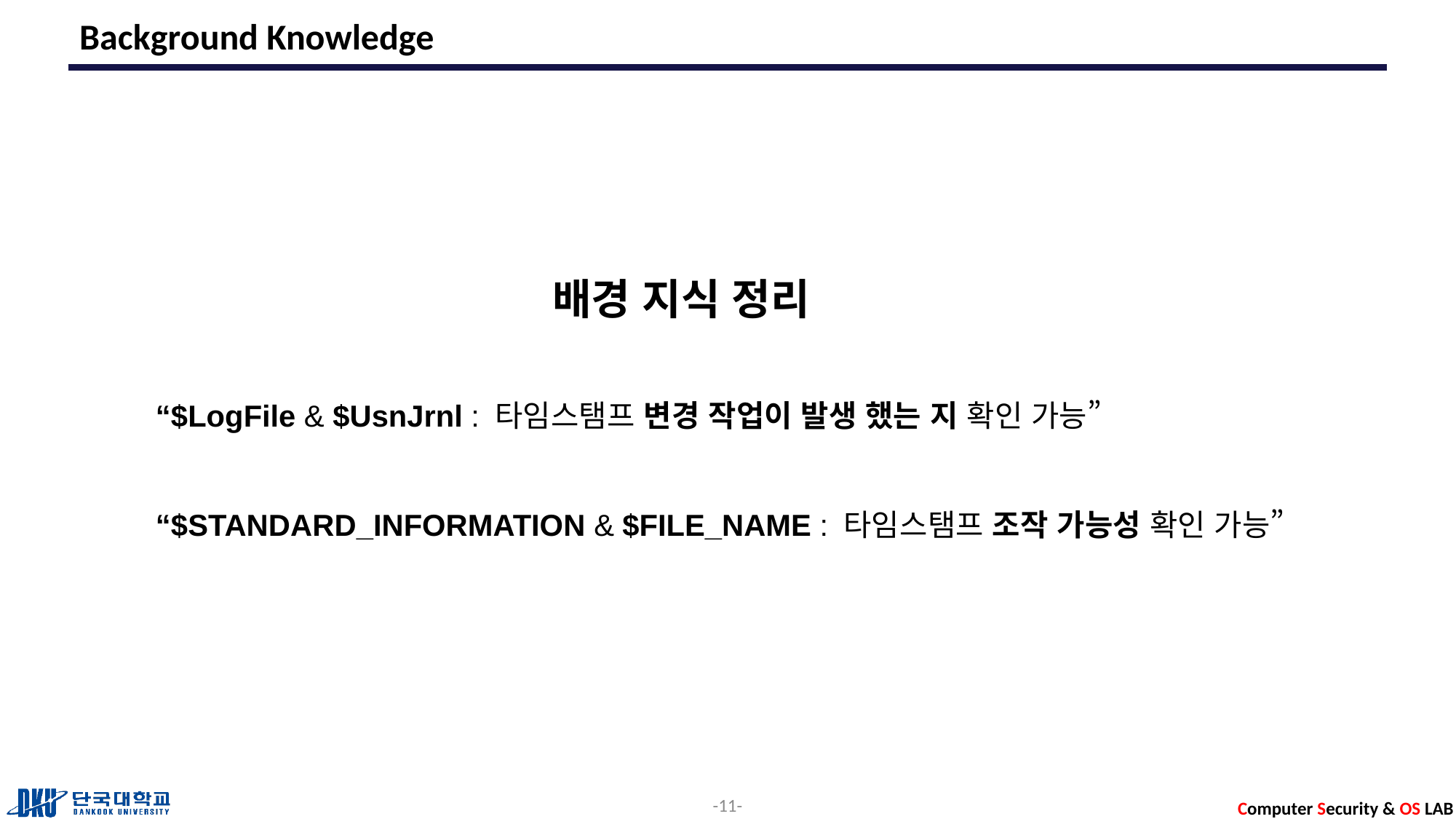

# Background Knowledge
			         배경 지식 정리

“$LogFile & $UsnJrnl : 타임스탬프 변경 작업이 발생 했는 지 확인 가능”

“$STANDARD_INFORMATION & $FILE_NAME : 타임스탬프 조작 가능성 확인 가능”
11